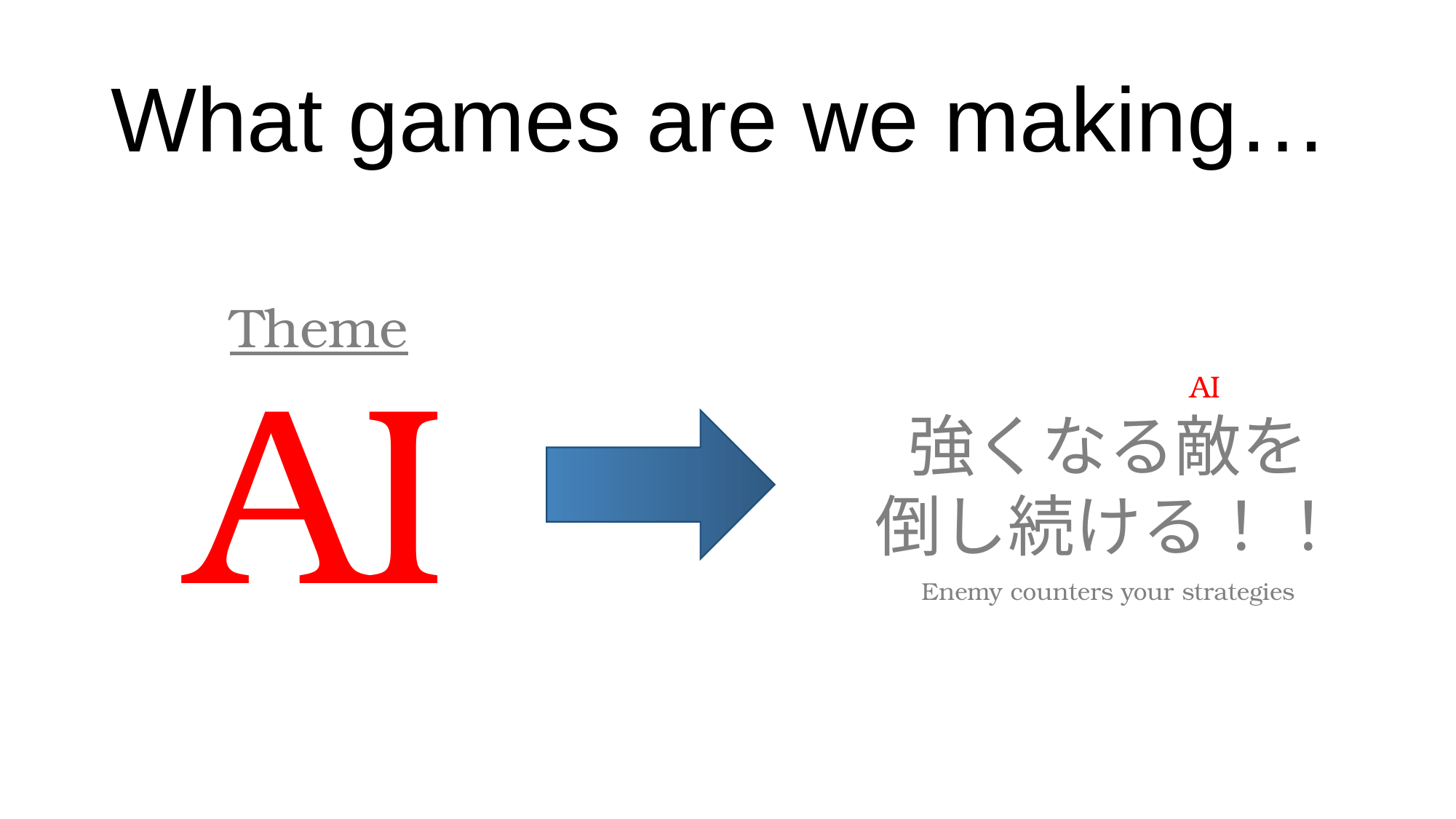

# What games are we making…
Theme
AI
AI
強くなる敵を
倒し続ける！！
Enemy counters your strategies